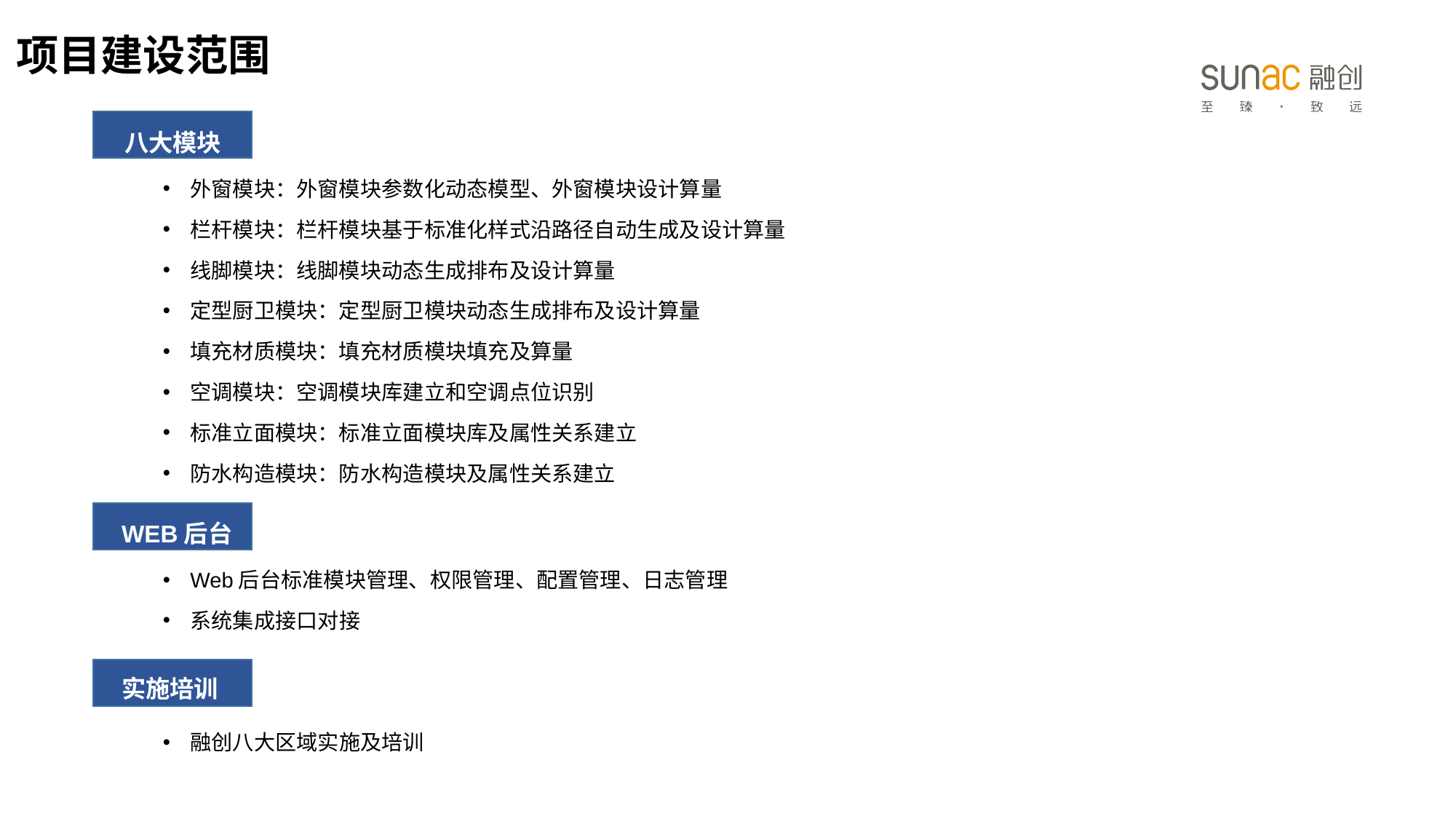

项目建设范围
八大模块

外窗模块：外窗模块参数化动态模型、外窗模块设计算量
栏杆模块：栏杆模块基于标准化样式沿路径自动生成及设计算量
线脚模块：线脚模块动态生成排布及设计算量
定型厨卫模块：定型厨卫模块动态生成排布及设计算量
填充材质模块：填充材质模块填充及算量
空调模块：空调模块库建立和空调点位识别
标准立面模块：标准立面模块库及属性关系建立
防水构造模块：防水构造模块及属性关系建立

WEB后台

Web后台标准模块管理、权限管理、配置管理、日志管理
系统集成接口对接
实施培训

融创八大区域实施及培训